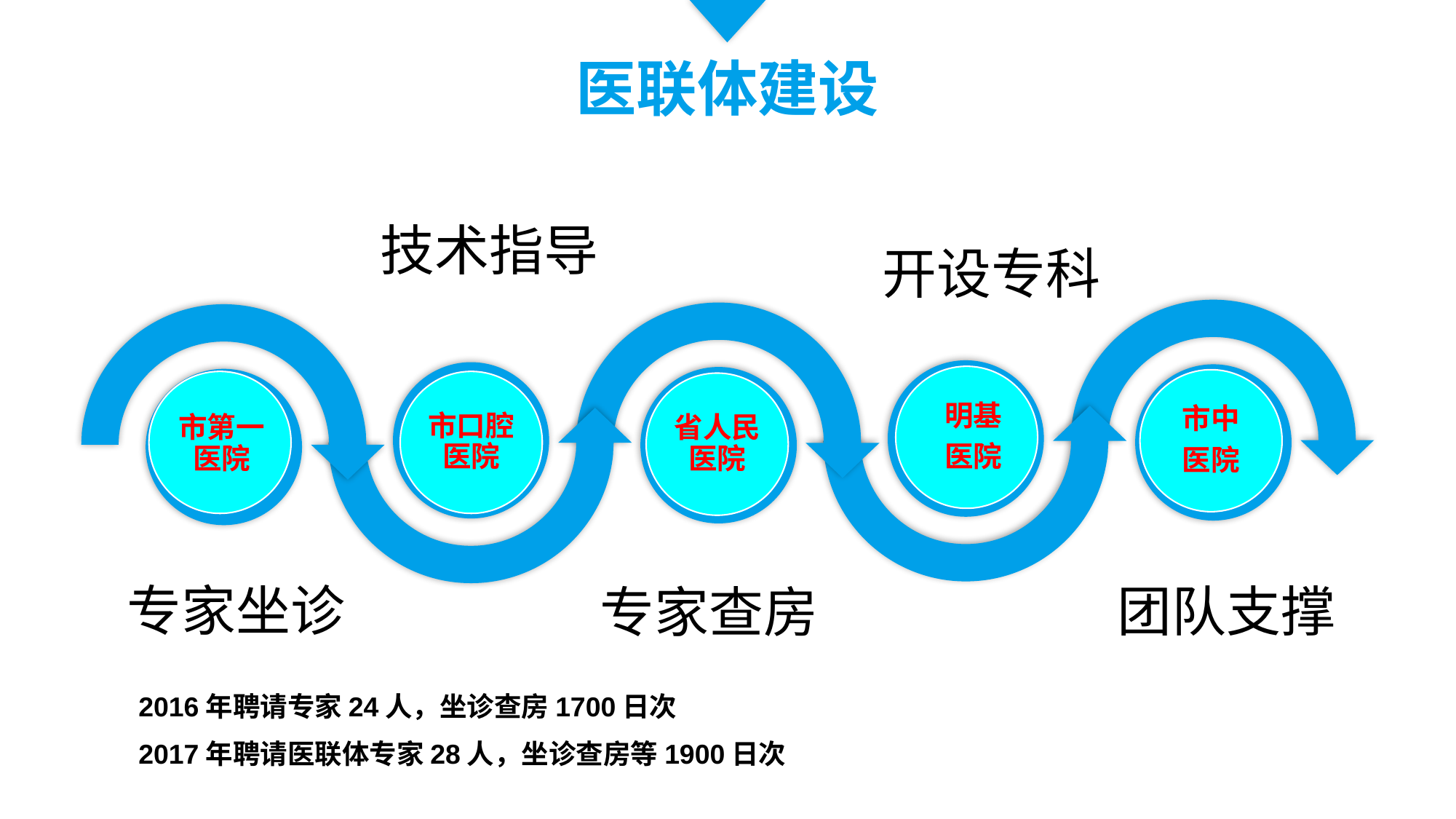

医联体建设
技术指导

开设专科

明基
医院

市中
医院

市第一医院

市口腔医院

省人民医院
专家坐诊

团队支撑
专家查房
2016年聘请专家24人，坐诊查房1700日次
2017年聘请医联体专家28人，坐诊查房等1900日次